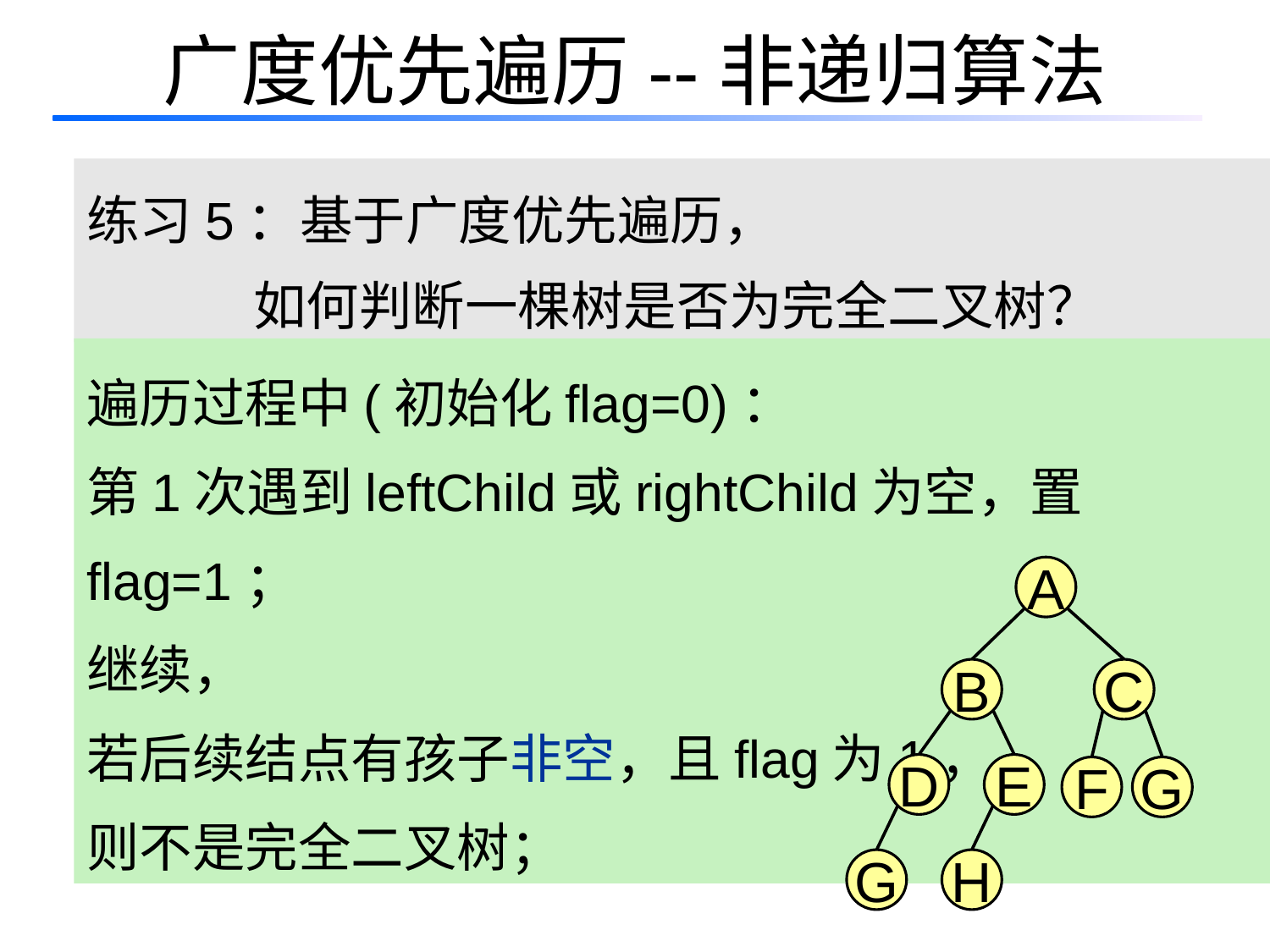

# 广度优先遍历--非递归算法

练习5：基于广度优先遍历，
             如何判断一棵树是否为完全二叉树？
遍历过程中(初始化flag=0)：
第1次遇到leftChild或rightChild为空，置flag=1；
继续，
若后续结点有孩子非空，且flag为1，
则不是完全二叉树；
A
B
C
D
E
F
G
G
H